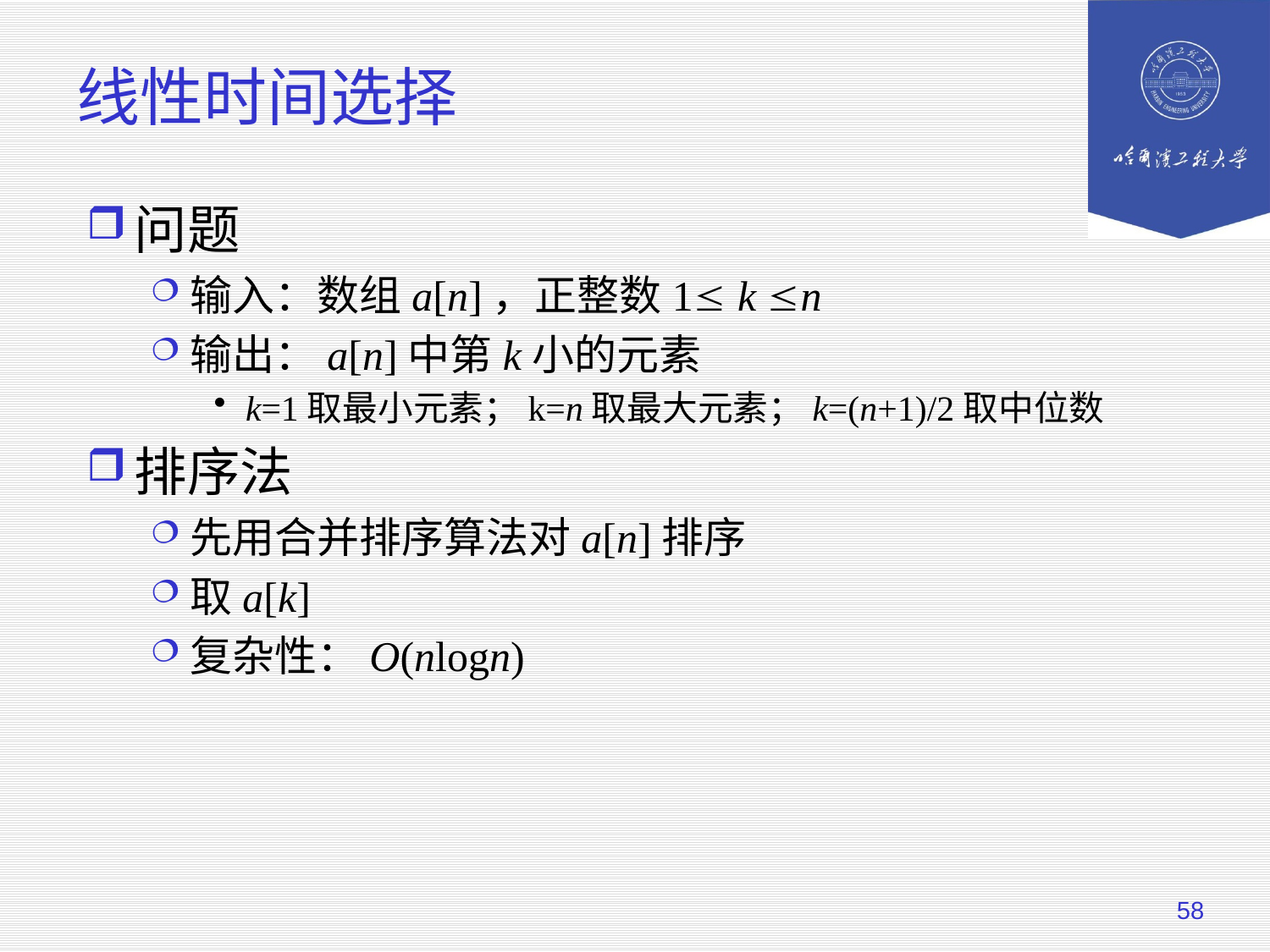

# 线性时间选择
问题
输入：数组a[n]，正整数1≤ k ≤n
输出：a[n]中第k小的元素
k=1取最小元素；k=n取最大元素；k=(n+1)/2取中位数
排序法
先用合并排序算法对a[n]排序
取a[k]
复杂性：O(nlogn)
58